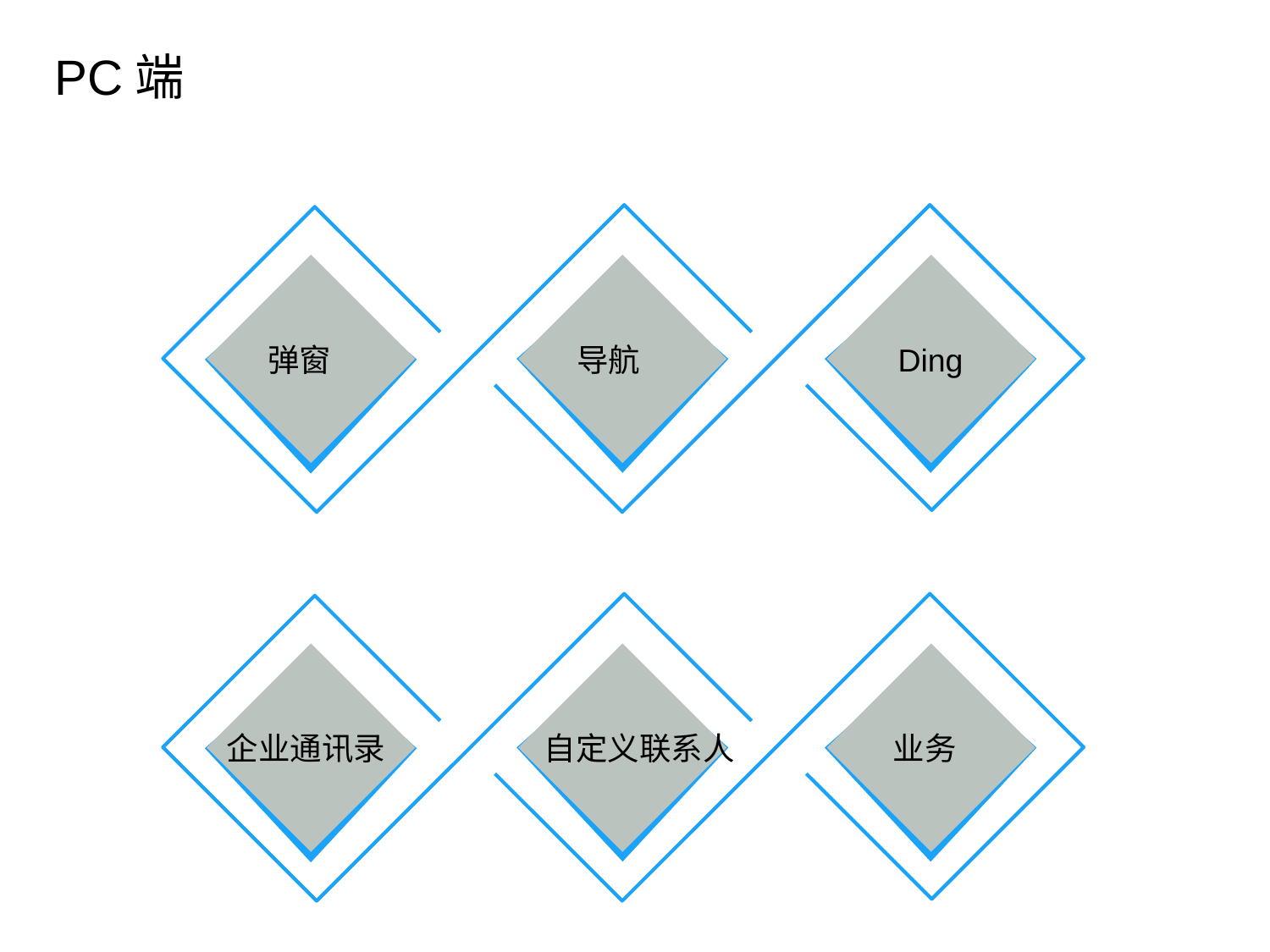

PC端

点击添加文本

      弹窗
     导航
      Ding
点击添加文本
点击添加文本

 企业通讯录
 自定义联系人
      业务
点击添加文本